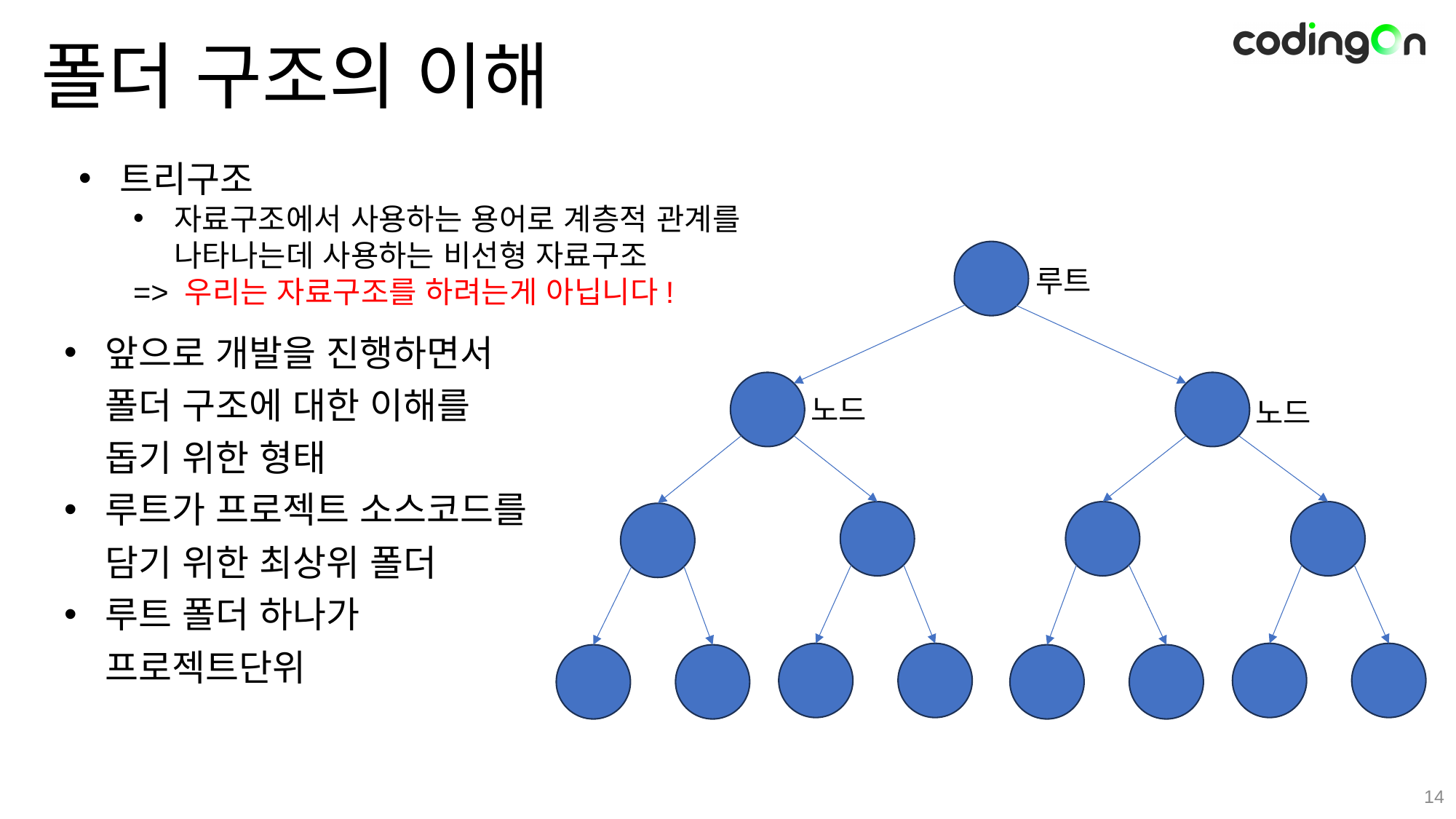

# 폴더 구조의 이해
트리구조
자료구조에서 사용하는 용어로 계층적 관계를
나타나는데 사용하는 비선형 자료구조
=> 우리는 자료구조를 하려는게 아닙니다!

루트
앞으로 개발을 진행하면서 폴더 구조에 대한 이해를 돕기 위한 형태
루트가 프로젝트 소스코드를 담기 위한 최상위 폴더
루트 폴더 하나가 프로젝트단위

노드
노드

14